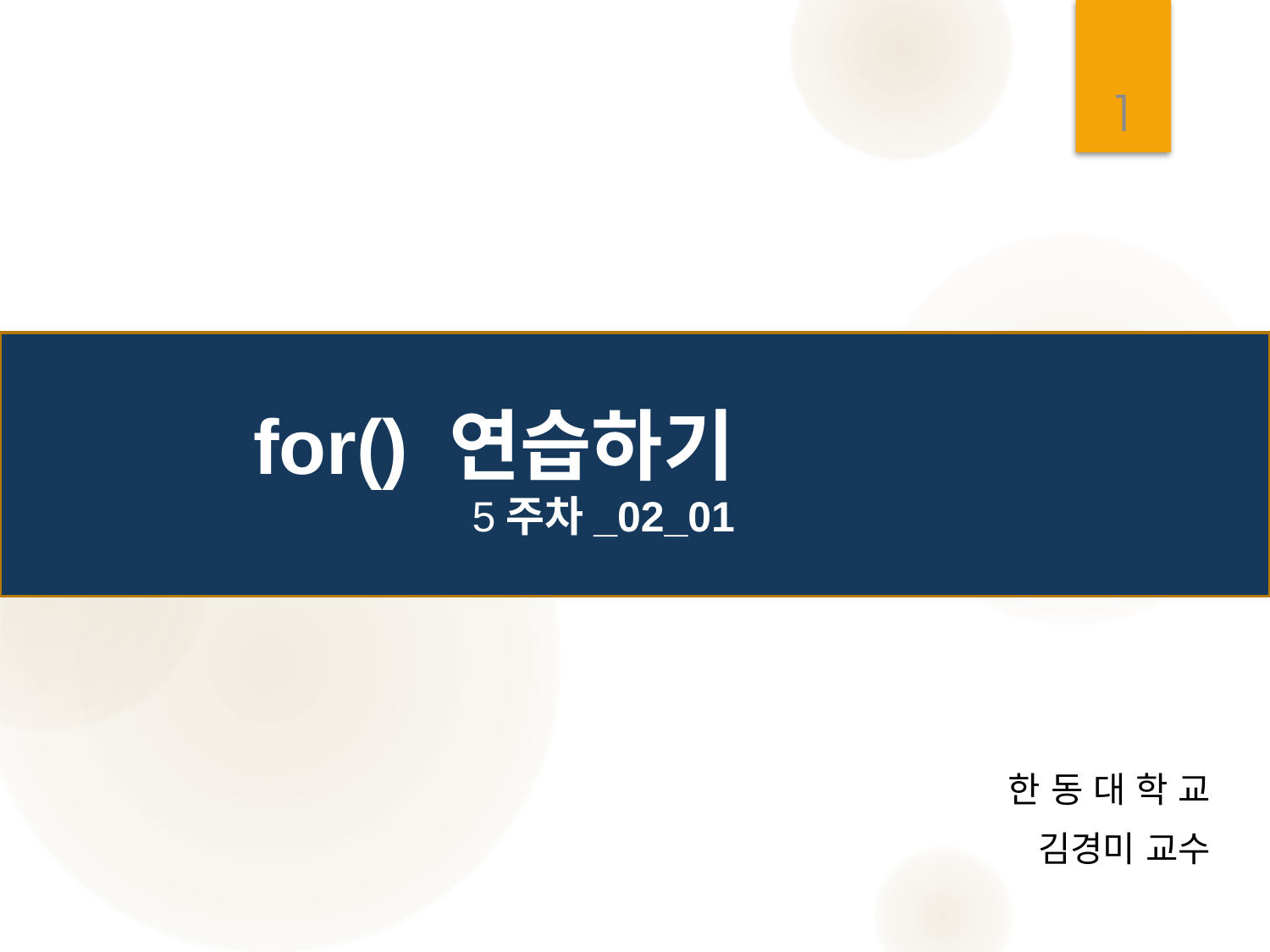

1

# for() 연습하기 5주차_02_01
한 동 대 학 교
 김경미 교수